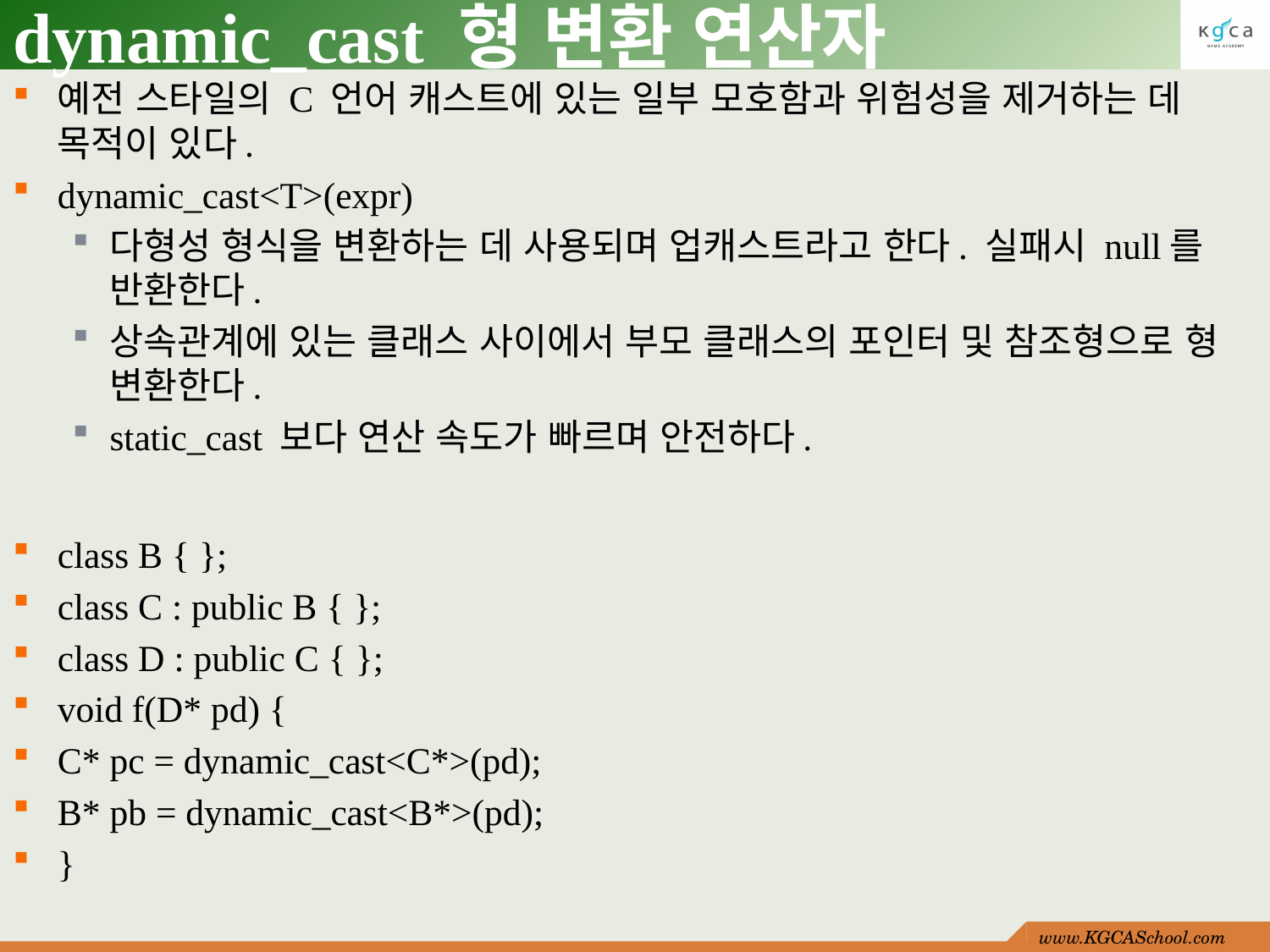

# dynamic_cast 형 변환 연산자
예전 스타일의 C 언어 캐스트에 있는 일부 모호함과 위험성을 제거하는 데 목적이 있다.
dynamic_cast<T>(expr)
다형성 형식을 변환하는 데 사용되며 업캐스트라고 한다. 실패시 null를 반환한다.
상속관계에 있는 클래스 사이에서 부모 클래스의 포인터 및 참조형으로 형 변환한다.
static_cast 보다 연산 속도가 빠르며 안전하다.

class B { };
class C : public B { };
class D : public C { };
void f(D* pd) {
C* pc = dynamic_cast<C*>(pd);
B* pb = dynamic_cast<B*>(pd);
}